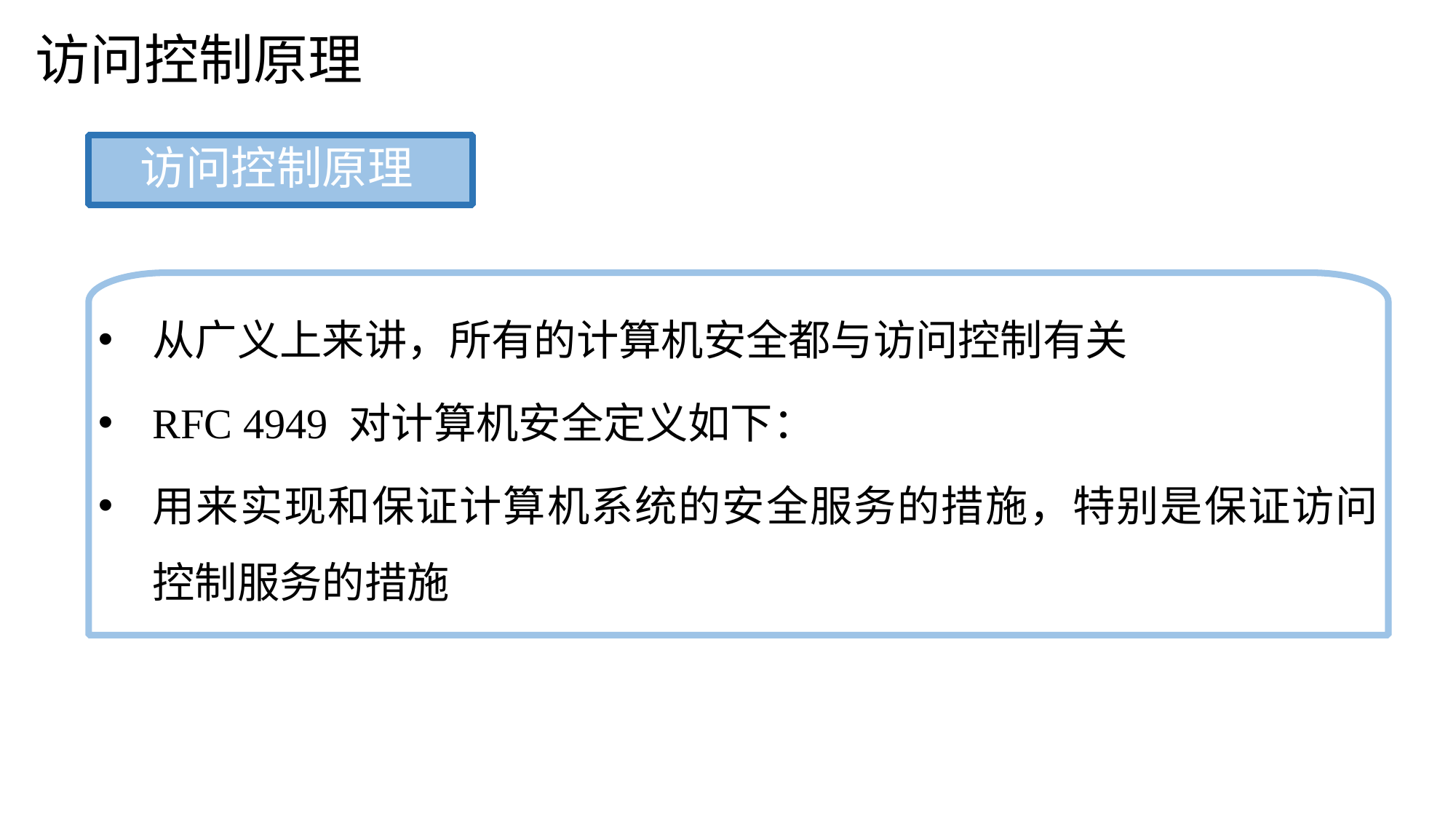

访问控制原理
访问控制原理
从广义上来讲，所有的计算机安全都与访问控制有关
RFC 4949 对计算机安全定义如下：
用来实现和保证计算机系统的安全服务的措施，特别是保证访问控制服务的措施